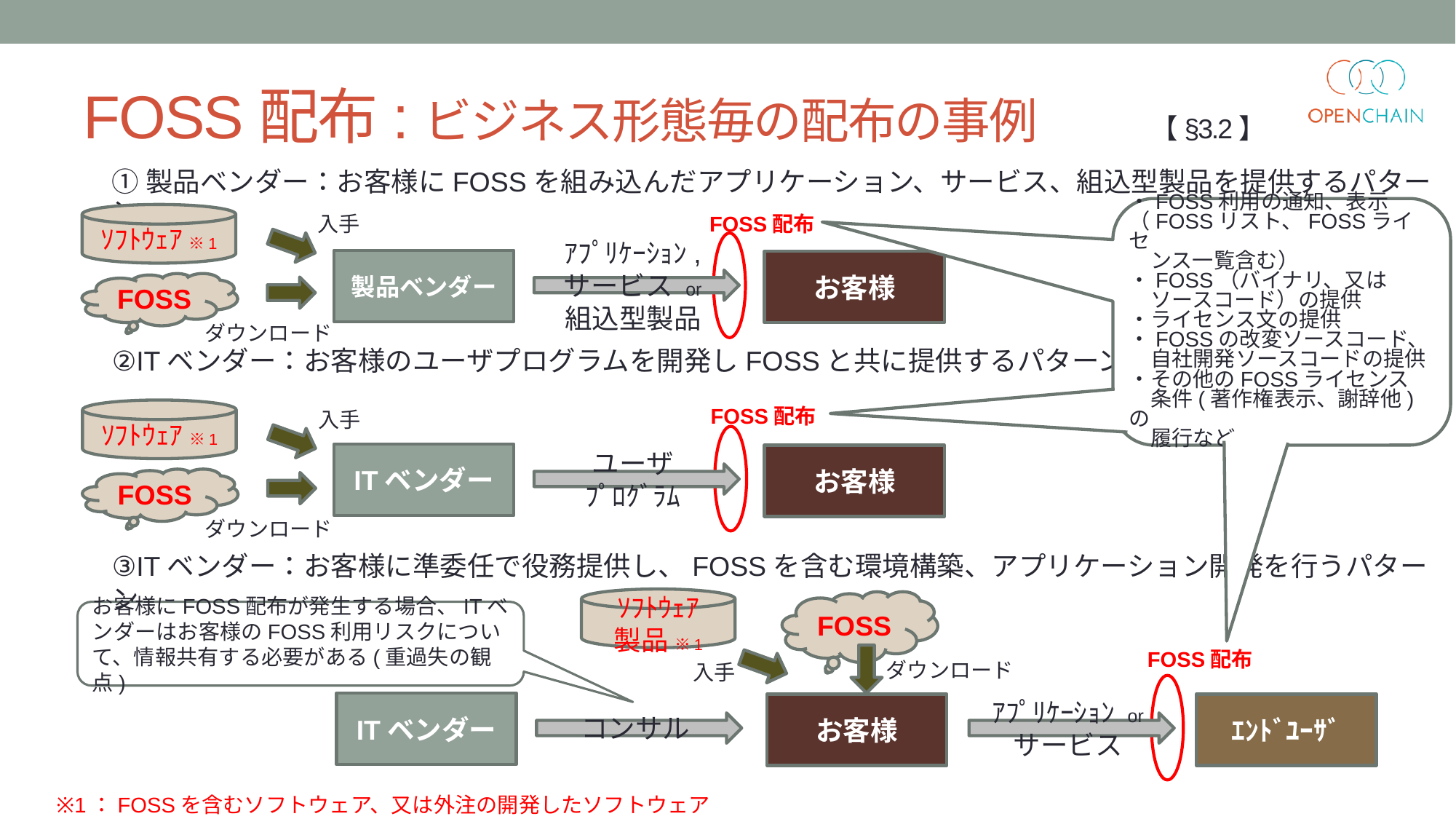

# FOSS配布:ビジネス形態毎の配布の事例            【§3.2】
①製品ベンダー：お客様にFOSSを組み込んだアプリケーション、サービス、組込型製品を提供するパターン
・FOSS利用の通知、表示
（FOSSリスト、FOSSライセ
　ンス一覧含む）
・FOSS（バイナリ、又は
　ソースコード）の提供
・ライセンス文の提供
・FOSSの改変ソースコード、
　自社開発ソースコードの提供
・その他のFOSSライセンス
　条件(著作権表示、謝辞他)の
　履行など
ｿﾌﾄｳｪｱ ※1
入手
FOSS配布

製品ベンダー
お客様

ｱﾌﾟﾘｹｰｼｮﾝ,
サービス or
組込型製品
FOSS
ダウンロード
②ITベンダー：お客様のユーザプログラムを開発しFOSSと共に提供するパターン

FOSS配布
ｿﾌﾄｳｪｱ ※1
入手

ITベンダー
お客様
ユーザ
ﾌﾟﾛｸﾞﾗﾑ

FOSS

ダウンロード
③ITベンダー：お客様に準委任で役務提供し、FOSSを含む環境構築、アプリケーション開発を行うパターン
ｿﾌﾄｳｪｱ
製品 ※1
FOSS
お客様にFOSS配布が発生する場合、ITベンダーはお客様のFOSS利用リスクについて、情報共有する必要がある(重過失の観点)
FOSS配布

ダウンロード
入手

ITベンダー
ｴﾝﾄﾞﾕｰｻﾞ
お客様
コンサル
ｱﾌﾟﾘｹｰｼｮﾝ or
サービス
※1：FOSSを含むソフトウェア、又は外注の開発したソフトウェア